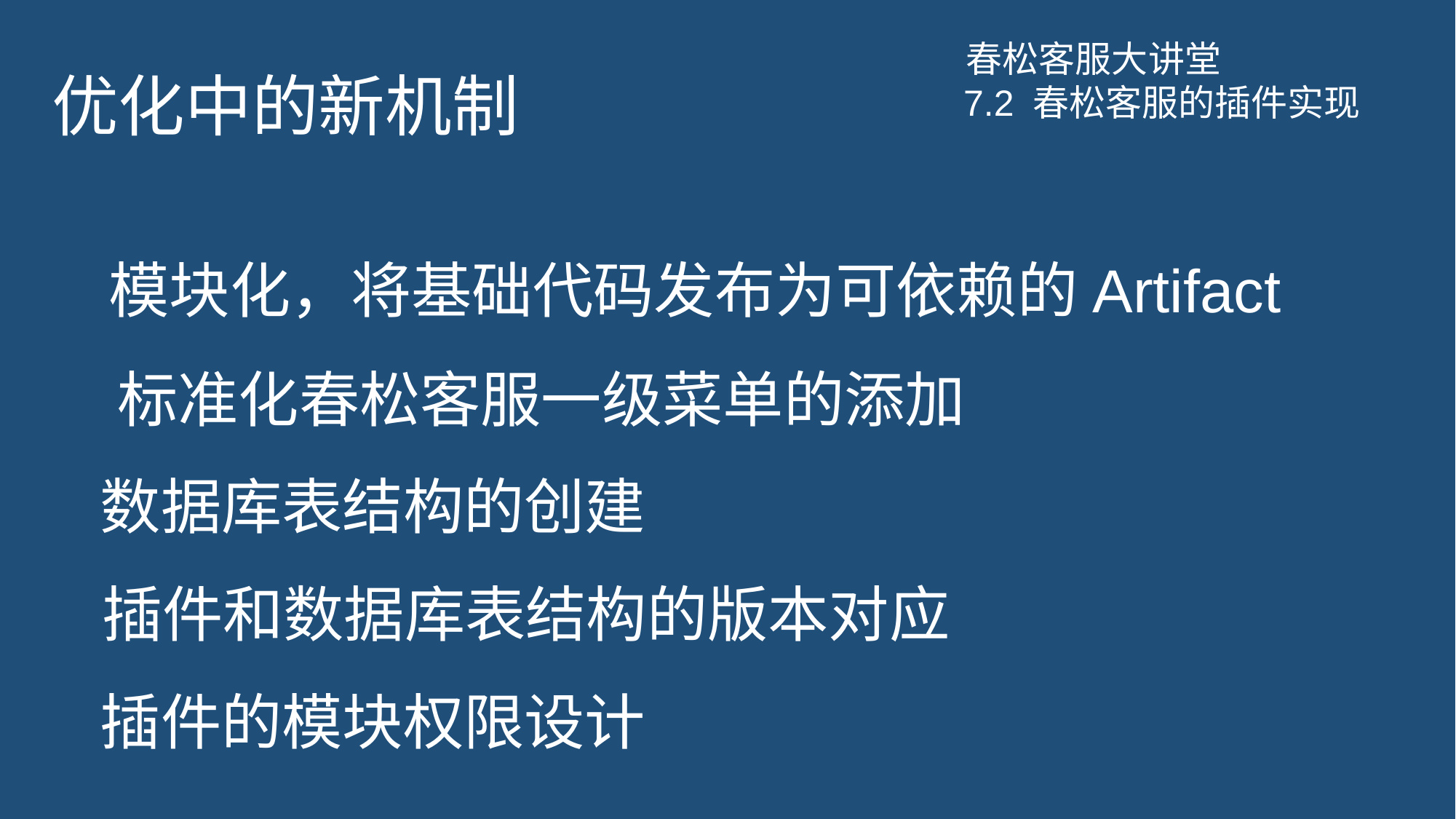

# 优化中的新机制
春松客服大讲堂
7.2 春松客服的插件实现
模块化，将基础代码发布为可依赖的Artifact
标准化春松客服一级菜单的添加
数据库表结构的创建
插件和数据库表结构的版本对应
插件的模块权限设计